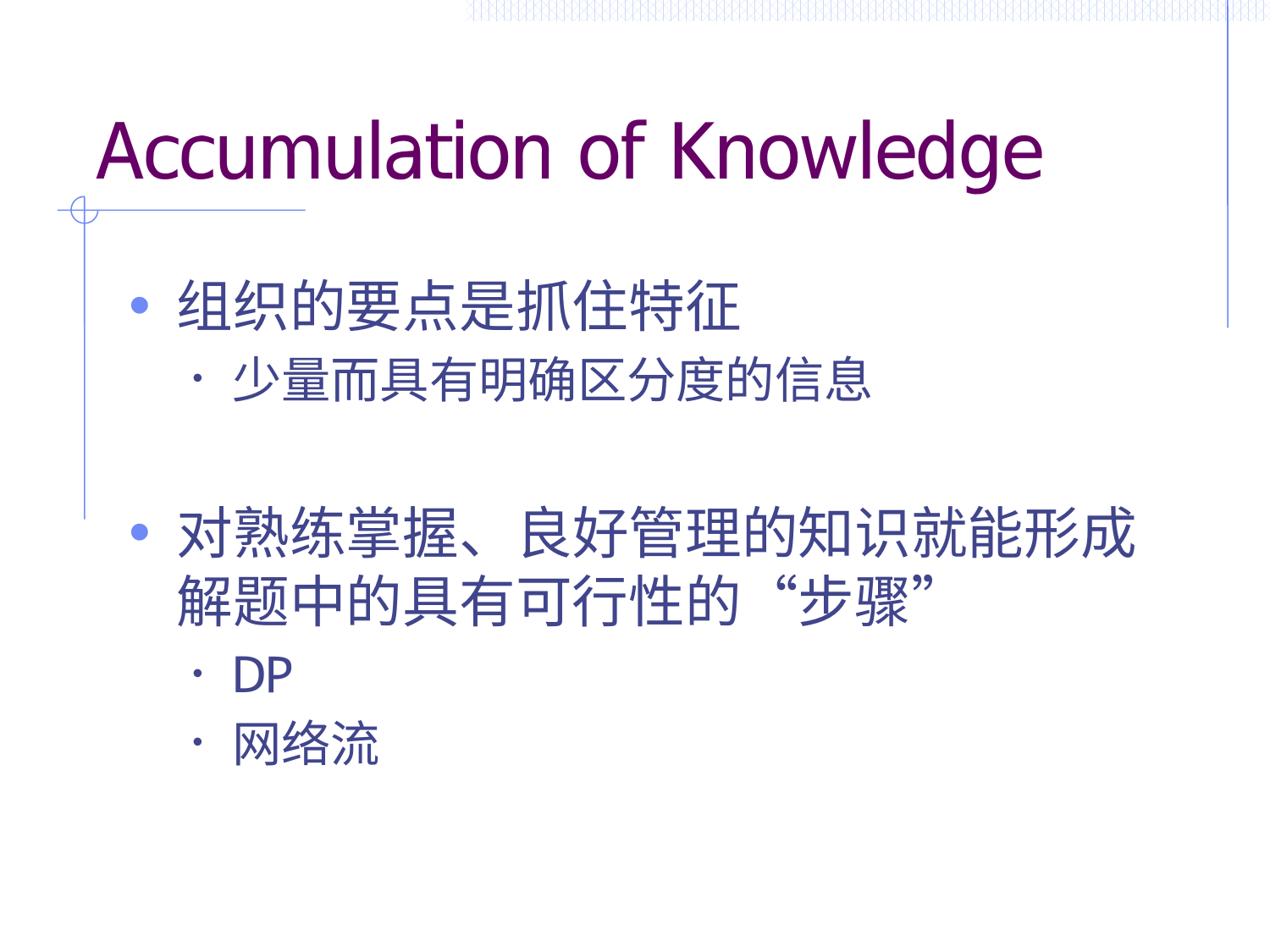

# Accumulation of Knowledge
组织的要点是抓住特征
少量而具有明确区分度的信息

对熟练掌握、良好管理的知识就能形成解题中的具有可行性的“步骤”
DP
网络流